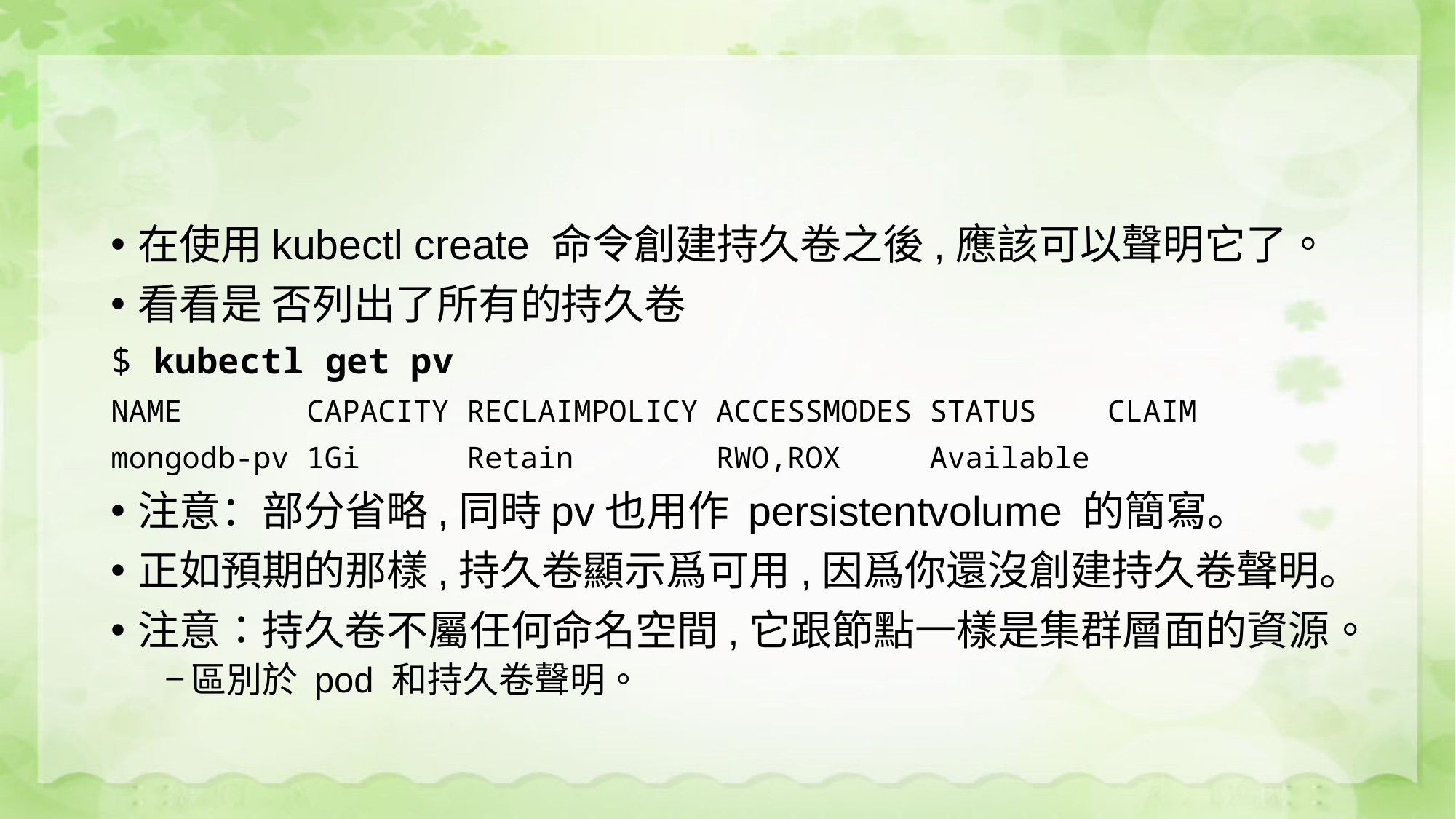

#
在使用kubectl create 命令創建持久卷之後,應該可以聲明它了。
看看是 否列出了所有的持久卷
$ kubectl get pv
NAME       CAPACITY RECLAIMPOLICY ACCESSMODES STATUS    CLAIM
mongodb-pv 1Gi      Retain        RWO,ROX     Available
注意：部分省略,同時pv也用作 persistentvolume 的簡寫。
正如預期的那樣,持久卷顯示爲可用,因爲你還沒創建持久卷聲明。
注意：持久卷不屬任何命名空間,它跟節點一樣是集群層面的資源。
區別於 pod 和持久卷聲明。